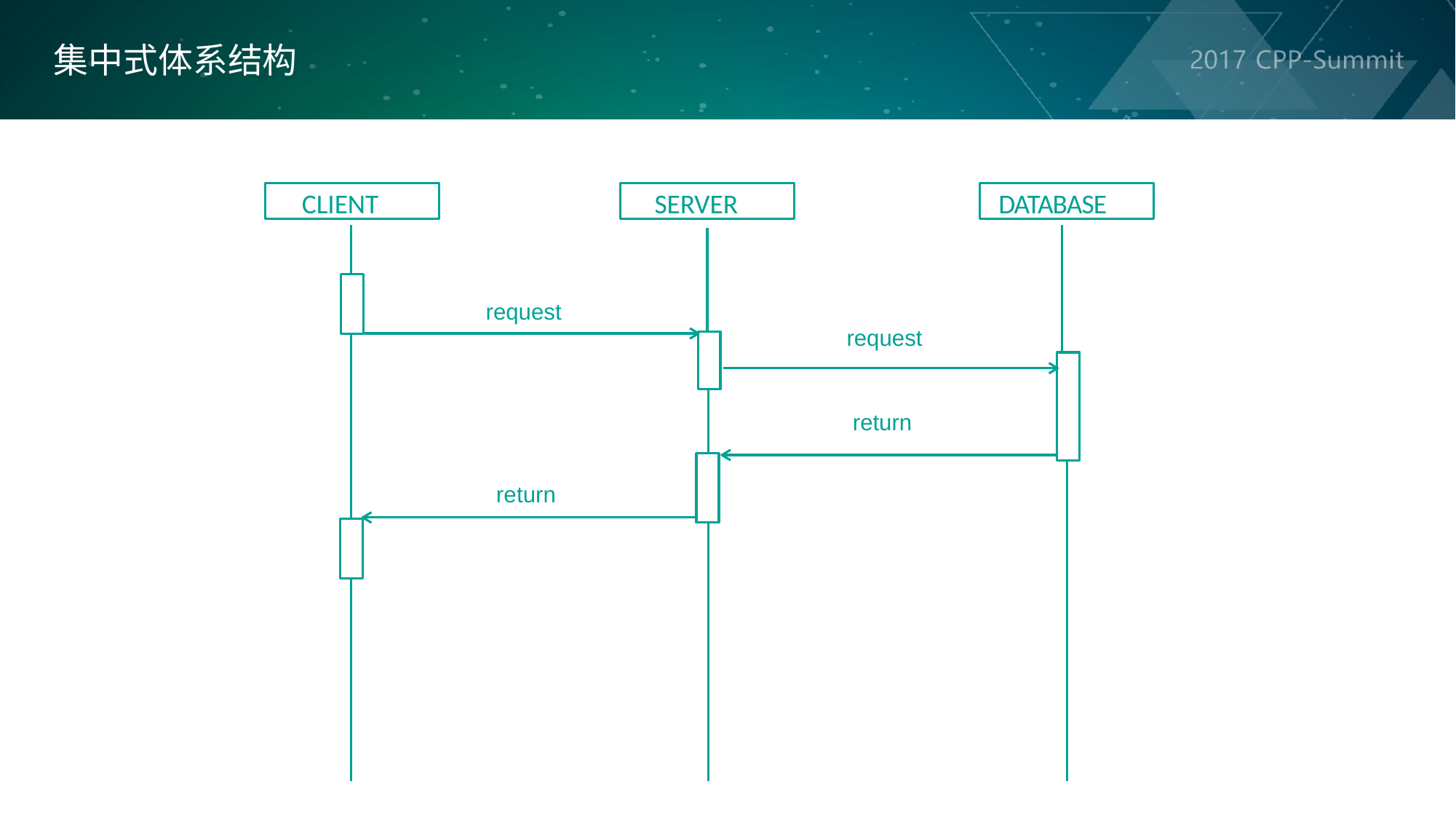

集中式体系结构
CLIENT
SERVER
DATABASE

request
request

return

return